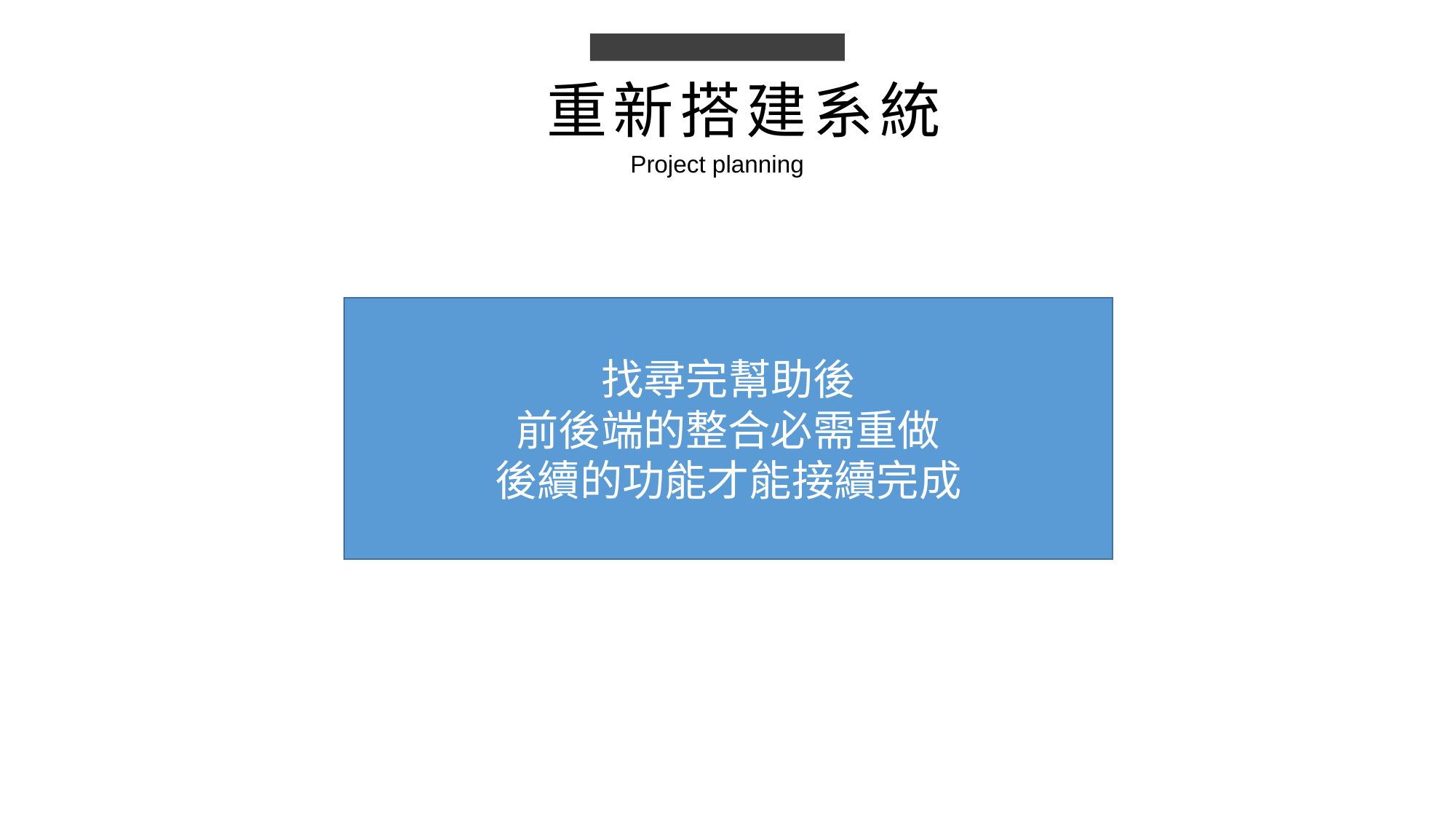

重新搭建系統
Project planning
找尋完幫助後
前後端的整合必需重做
後續的功能才能接續完成